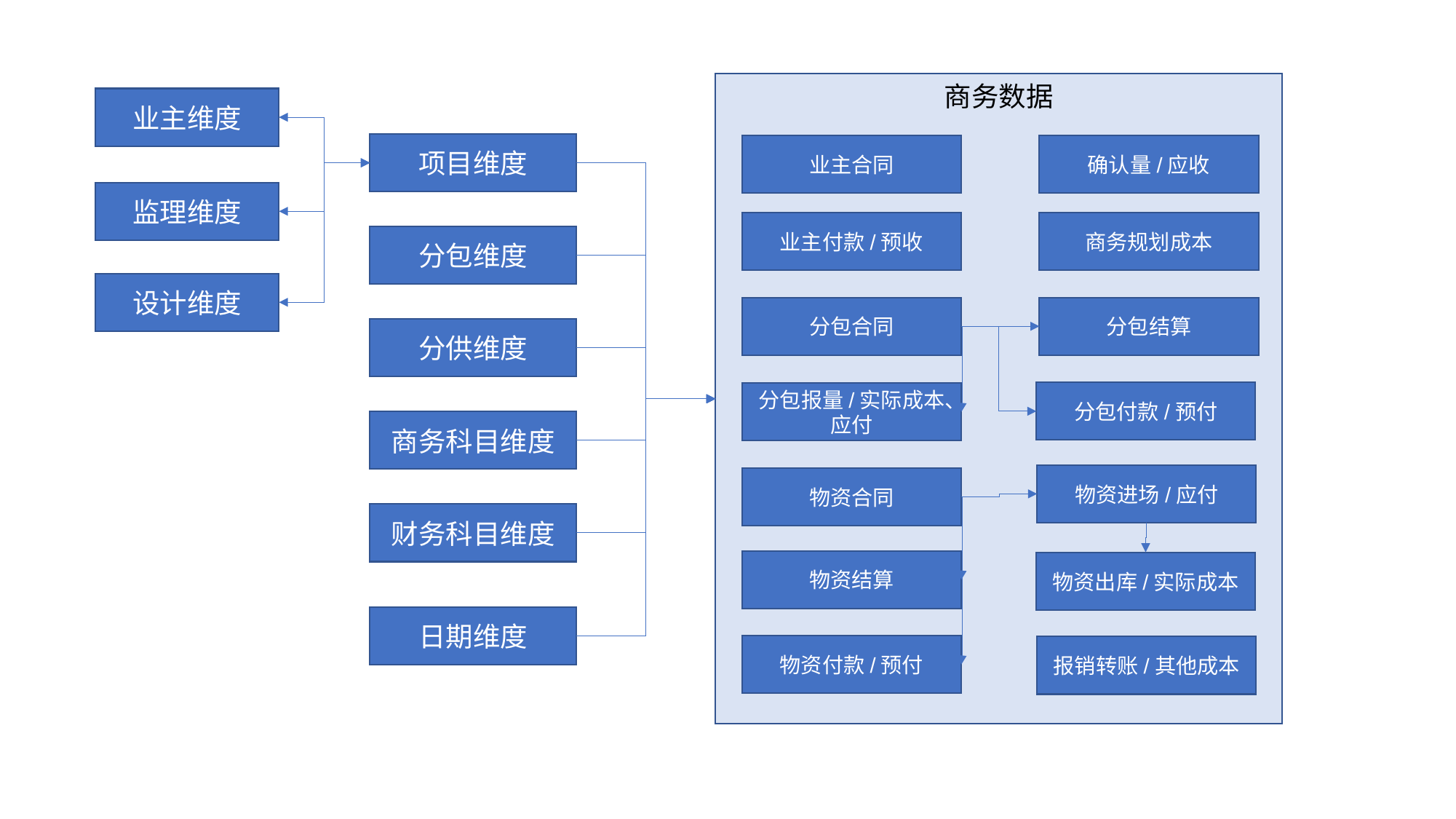

商务数据
业主合同
确认量/应收
业主付款/预收
商务规划成本
分包合同
分包结算
分包付款/预付
分包报量/实际成本、应付
物资进场/应付
物资合同
物资结算
物资出库/实际成本
物资付款/预付
报销转账/其他成本
业主维度
项目维度
监理维度
分包维度
设计维度
分供维度
商务科目维度
财务科目维度
日期维度